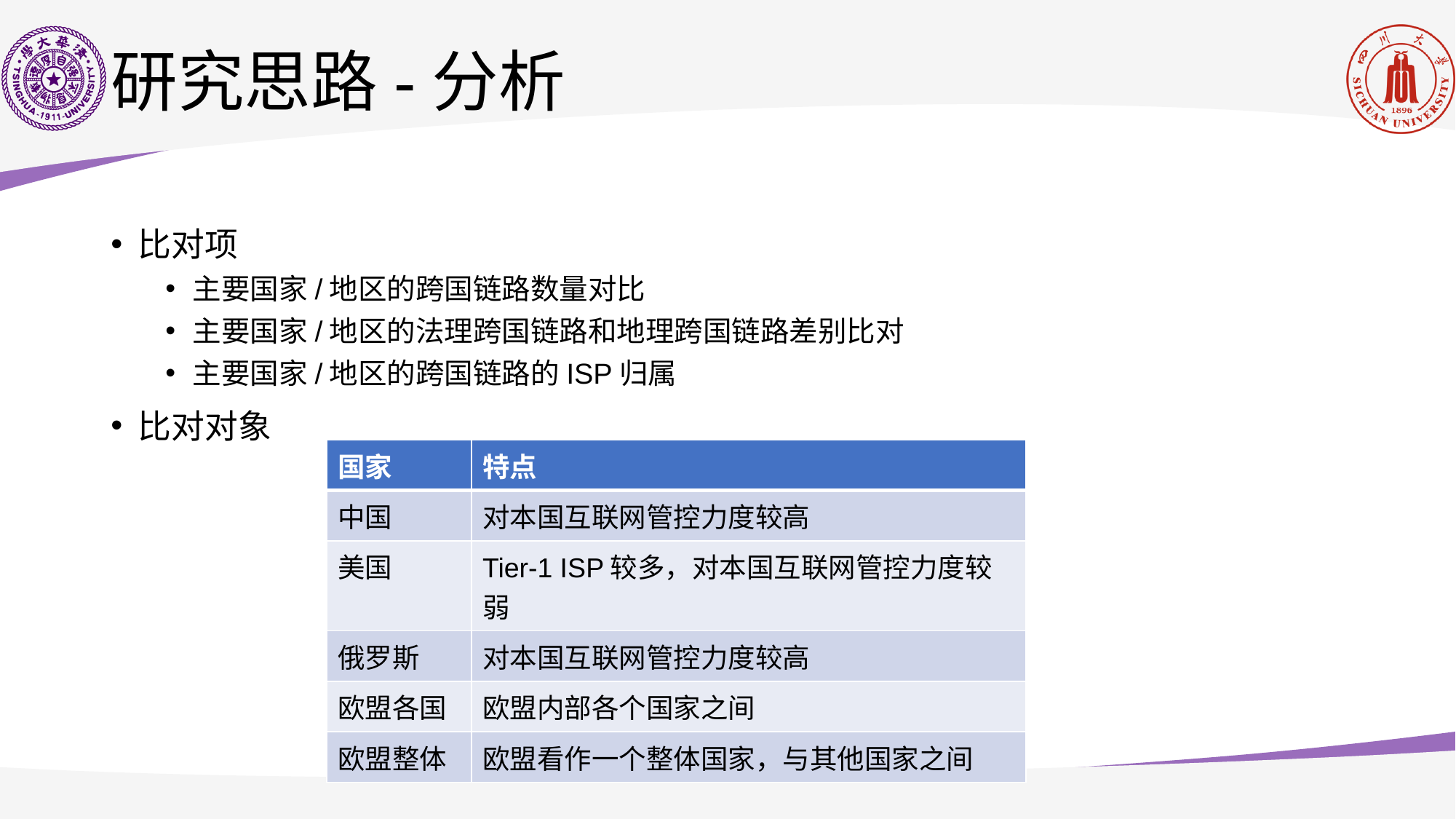

# 研究思路-分析
比对项
主要国家/地区的跨国链路数量对比
主要国家/地区的法理跨国链路和地理跨国链路差别比对
主要国家/地区的跨国链路的ISP归属
比对对象

| 国家 | 特点 |
| --- | --- |
| 中国 | 对本国互联网管控力度较高 |
| 美国 | Tier-1 ISP较多，对本国互联网管控力度较弱 |
| 俄罗斯 | 对本国互联网管控力度较高 |
| 欧盟各国 | 欧盟内部各个国家之间 |
| 欧盟整体 | 欧盟看作一个整体国家，与其他国家之间 |